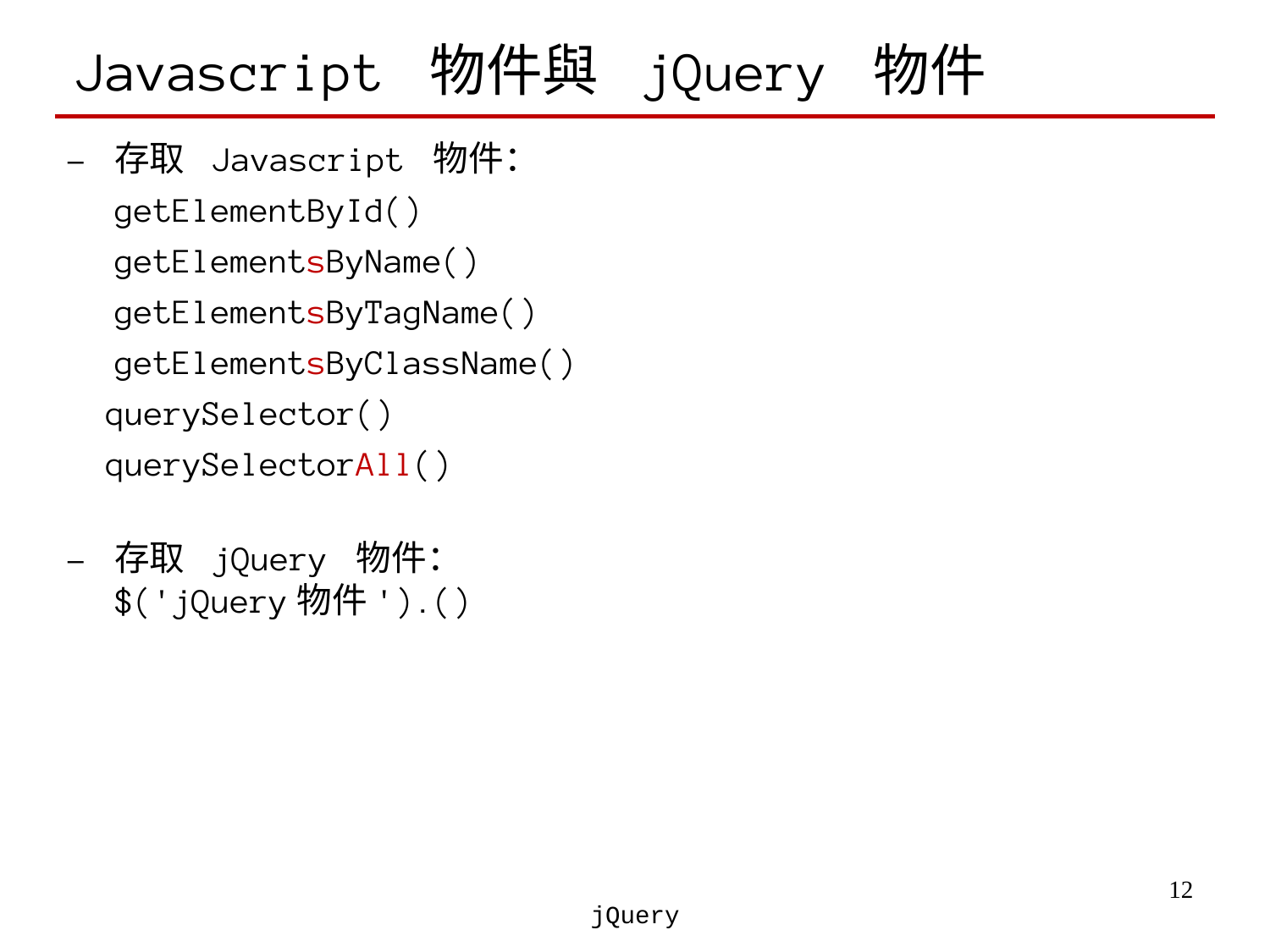

# Javascript 物件與 jQuery 物件
- 存取 Javascript 物件：
	getElementById()
	getElementsByName()
	getElementsByTagName()
	getElementsByClassName()
  querySelector()
  querySelectorAll()
- 存取 jQuery 物件：
$('jQuery物件').()
12
jQuery